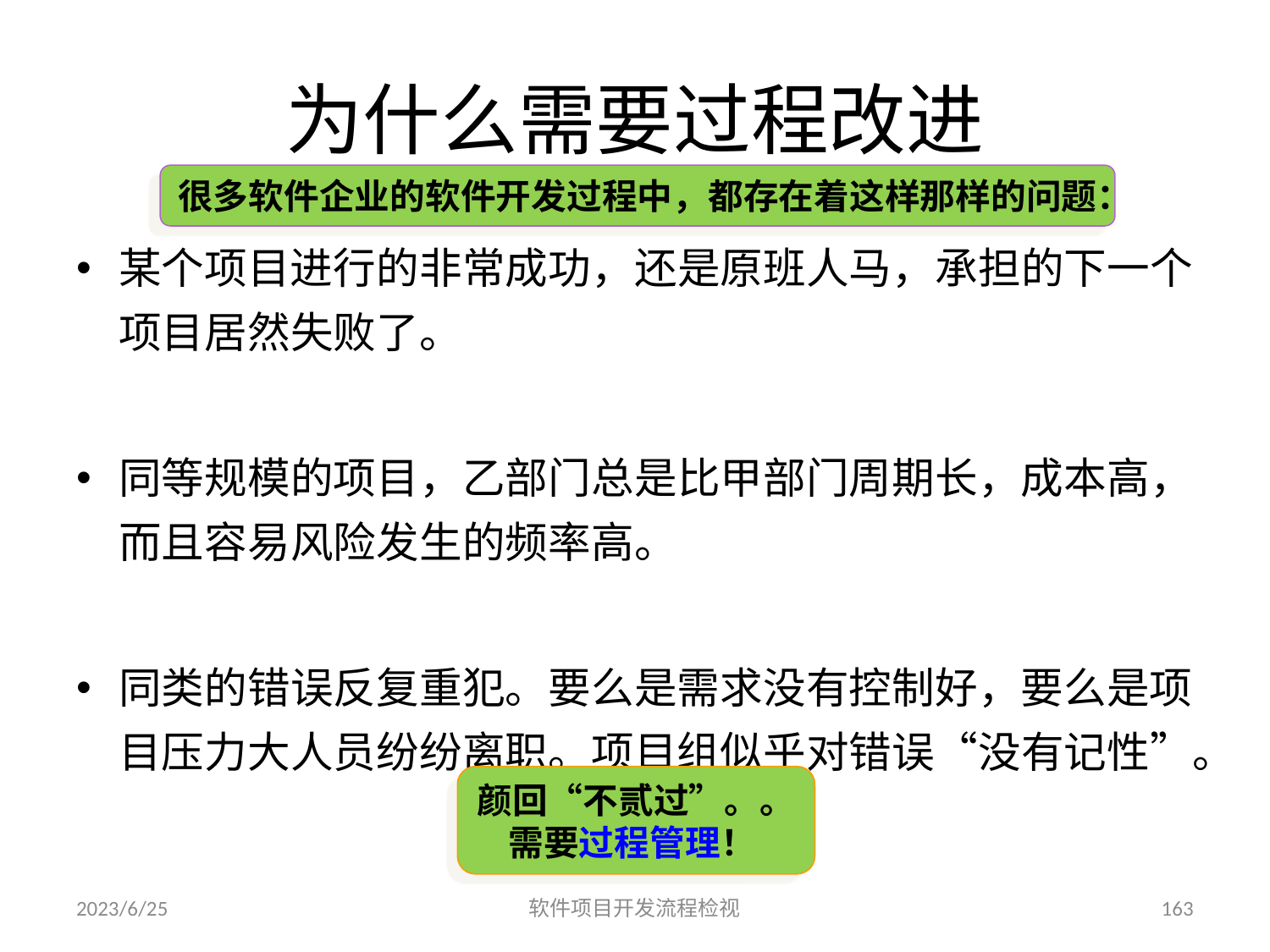

# 为什么需要过程改进
很多软件企业的软件开发过程中，都存在着这样那样的问题：
某个项目进行的非常成功，还是原班人马，承担的下一个项目居然失败了。

同等规模的项目，乙部门总是比甲部门周期长，成本高，而且容易风险发生的频率高。

同类的错误反复重犯。要么是需求没有控制好，要么是项目压力大人员纷纷离职。项目组似乎对错误“没有记性”。
颜回“不贰过”。。
需要过程管理！
2023/6/25
软件项目开发流程检视
163